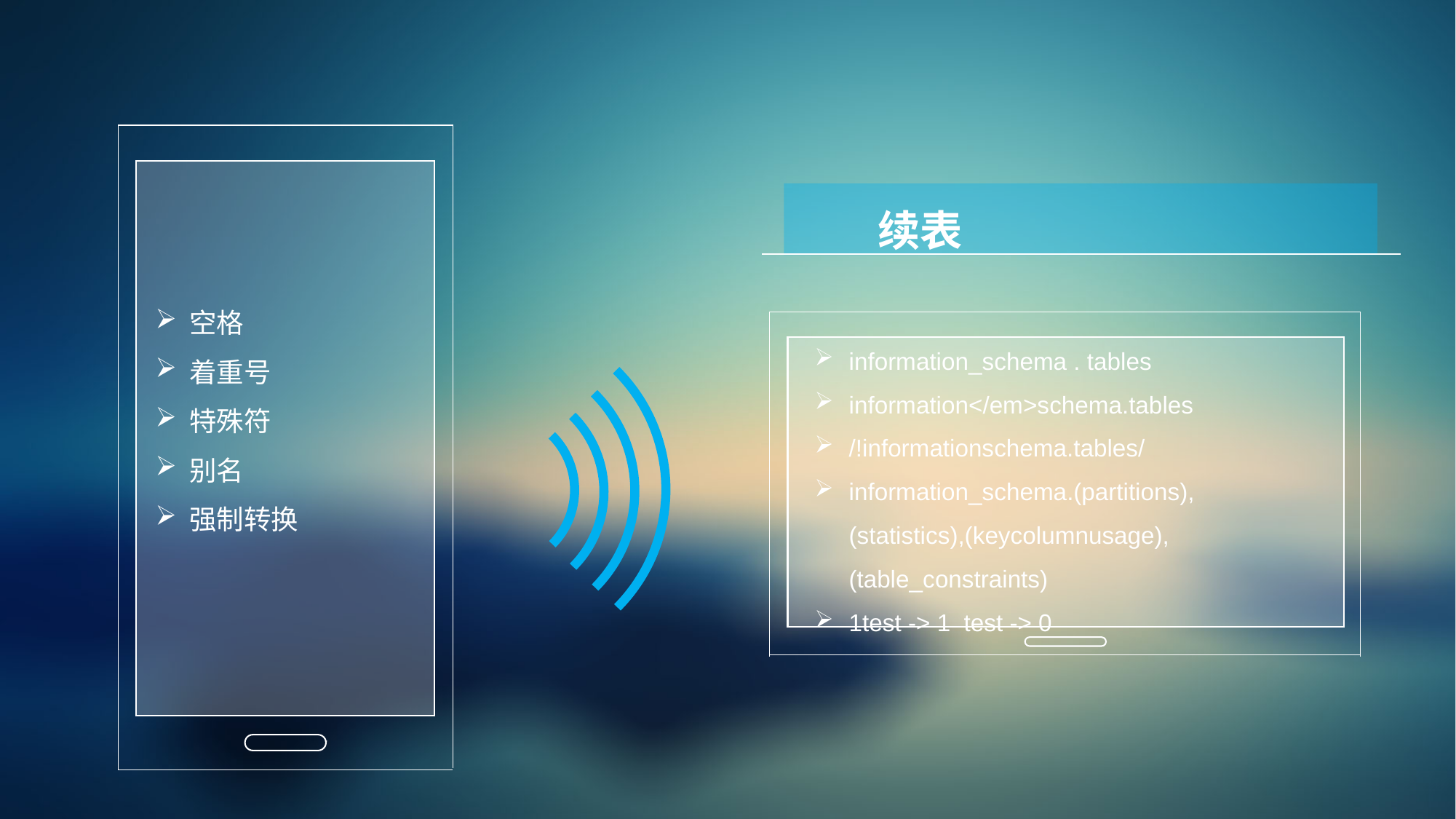

续表

空格
着重号
特殊符
别名
强制转换

information_schema . tables
information</em>schema.tables
/!informationschema.tables/
information_schema.(partitions),(statistics),(keycolumnusage),(table_constraints)
1test -> 1  test -> 0